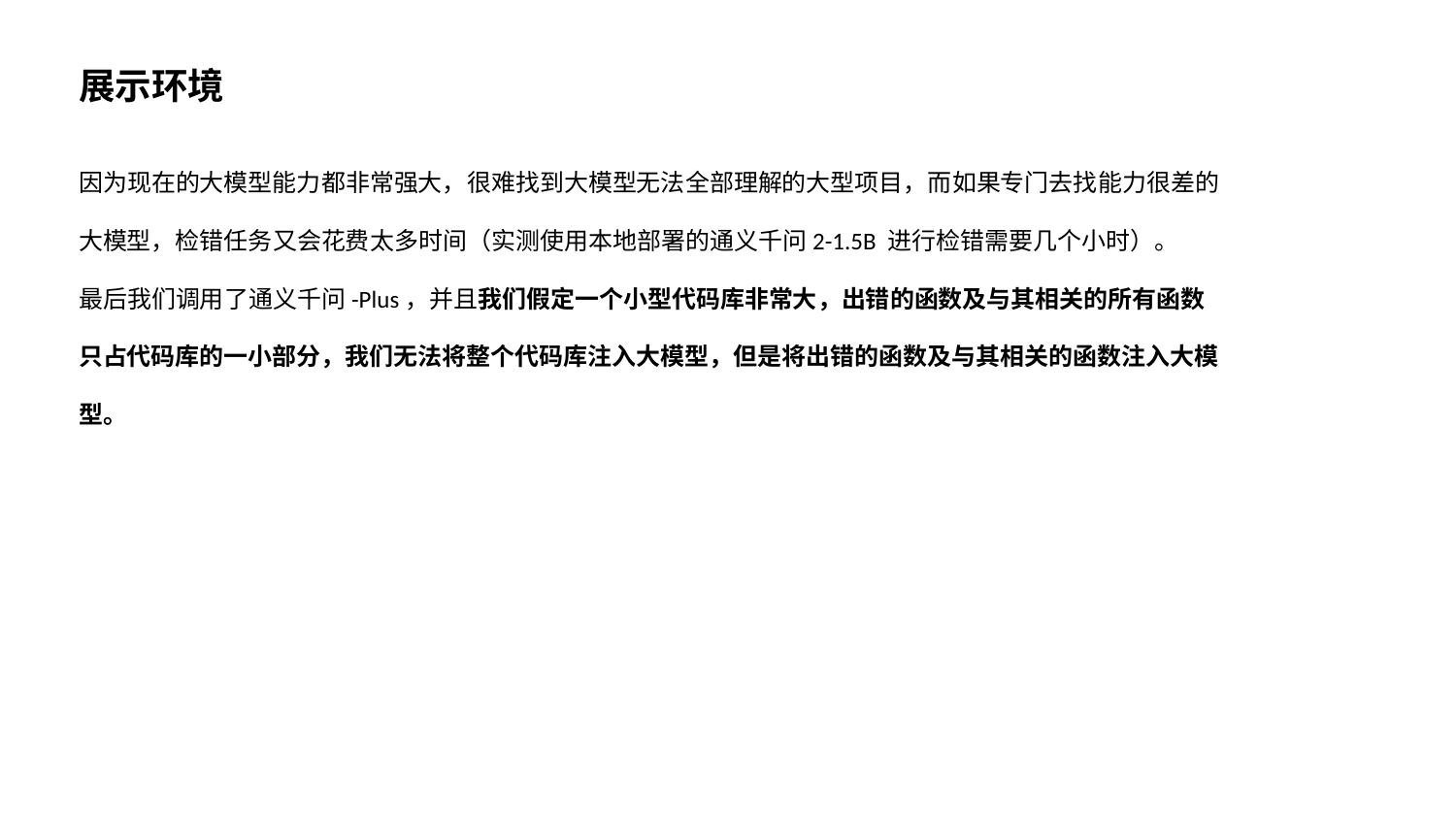

展示环境
因为现在的大模型能力都非常强大，很难找到大模型无法全部理解的大型项目，而如果专门去找能力很差的大模型，检错任务又会花费太多时间（实测使用本地部署的通义千问2-1.5B 进行检错需要几个小时）。
最后我们调用了通义千问-Plus，并且我们假定一个小型代码库非常大，出错的函数及与其相关的所有函数只占代码库的一小部分，我们无法将整个代码库注入大模型，但是将出错的函数及与其相关的函数注入大模型。